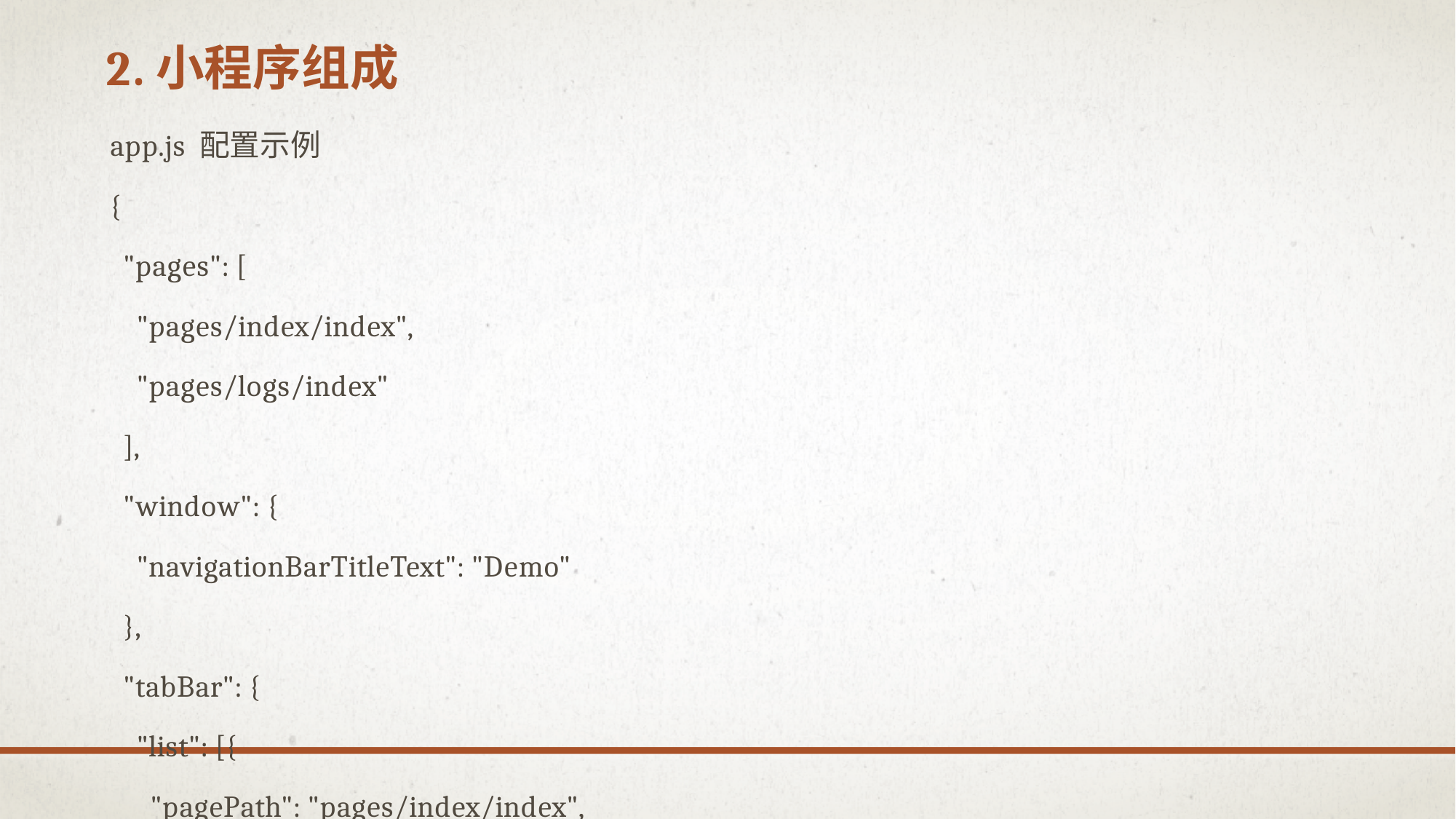

# 2.小程序组成
app.js 配置示例
{
  "pages": [
    "pages/index/index",
    "pages/logs/index"
  ],
  "window": {
    "navigationBarTitleText": "Demo"
  },
  "tabBar": {
    "list": [{
      "pagePath": "pages/index/index",
      "text": "首页"
    }, {
      "pagePath": "pages/logs/logs",
      "text": "日志"
    }]
  },
  "networkTimeout": {
    "request": 10000,
    "downloadFile": 10000
  },
  "debug": true
}